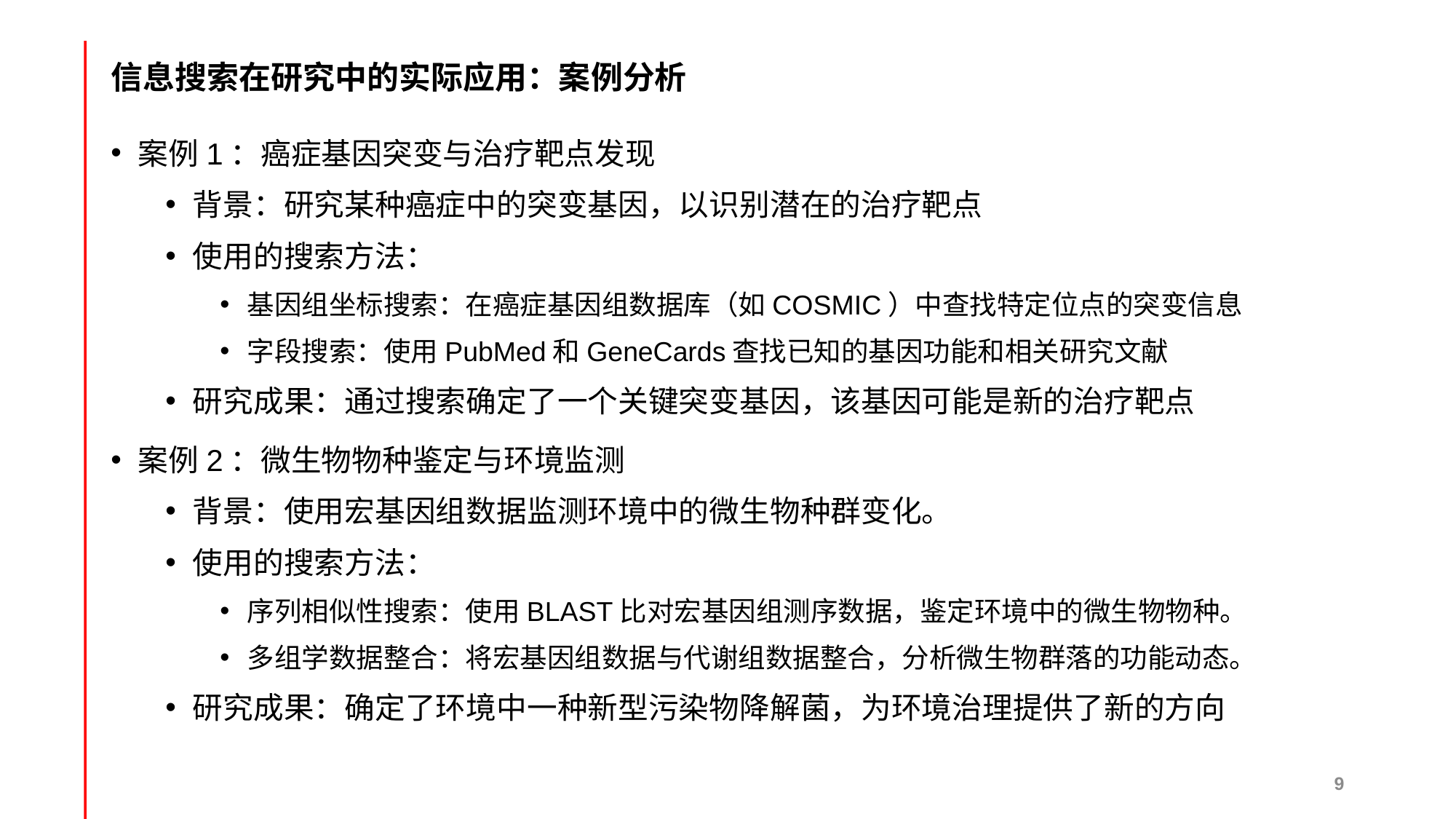

# 信息搜索在研究中的实际应用：案例分析
案例1：癌症基因突变与治疗靶点发现
背景：研究某种癌症中的突变基因，以识别潜在的治疗靶点
使用的搜索方法：
基因组坐标搜索：在癌症基因组数据库（如COSMIC）中查找特定位点的突变信息
字段搜索：使用PubMed和GeneCards查找已知的基因功能和相关研究文献
研究成果：通过搜索确定了一个关键突变基因，该基因可能是新的治疗靶点
案例2：微生物物种鉴定与环境监测
背景：使用宏基因组数据监测环境中的微生物种群变化。
使用的搜索方法：
序列相似性搜索：使用BLAST比对宏基因组测序数据，鉴定环境中的微生物物种。
多组学数据整合：将宏基因组数据与代谢组数据整合，分析微生物群落的功能动态。
研究成果：确定了环境中一种新型污染物降解菌，为环境治理提供了新的方向
9